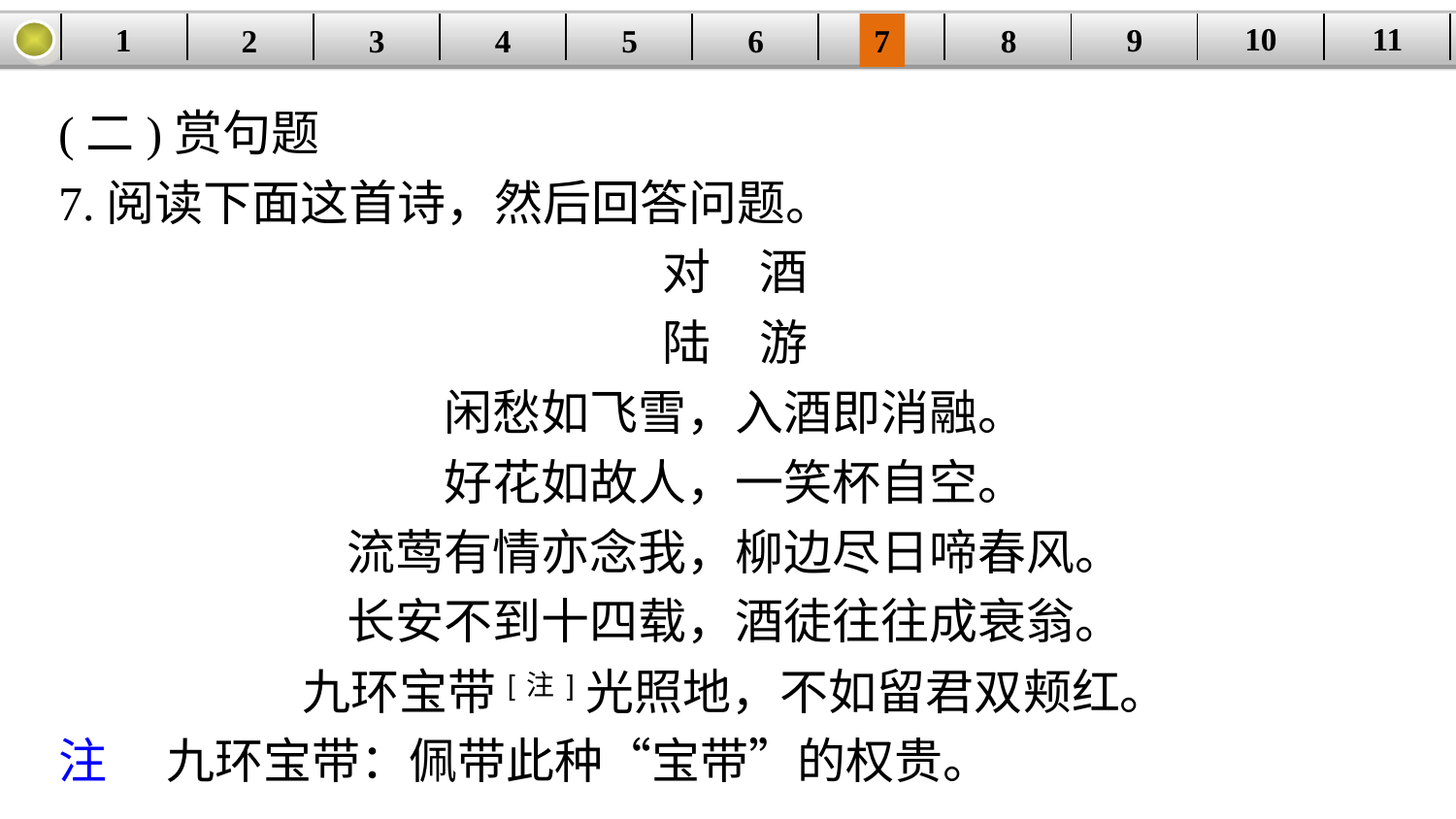

10

11
9
1
3
4
5
6
8
2
|  |  |  |  |  |  |  |  |  |  |  |
| --- | --- | --- | --- | --- | --- | --- | --- | --- | --- | --- |
7

(二)赏句题
7.阅读下面这首诗，然后回答问题。
对　酒
陆　游
闲愁如飞雪，入酒即消融。
好花如故人，一笑杯自空。
流莺有情亦念我，柳边尽日啼春风。
长安不到十四载，酒徒往往成衰翁。
九环宝带[注]光照地，不如留君双颊红。
注 　九环宝带：佩带此种“宝带”的权贵。